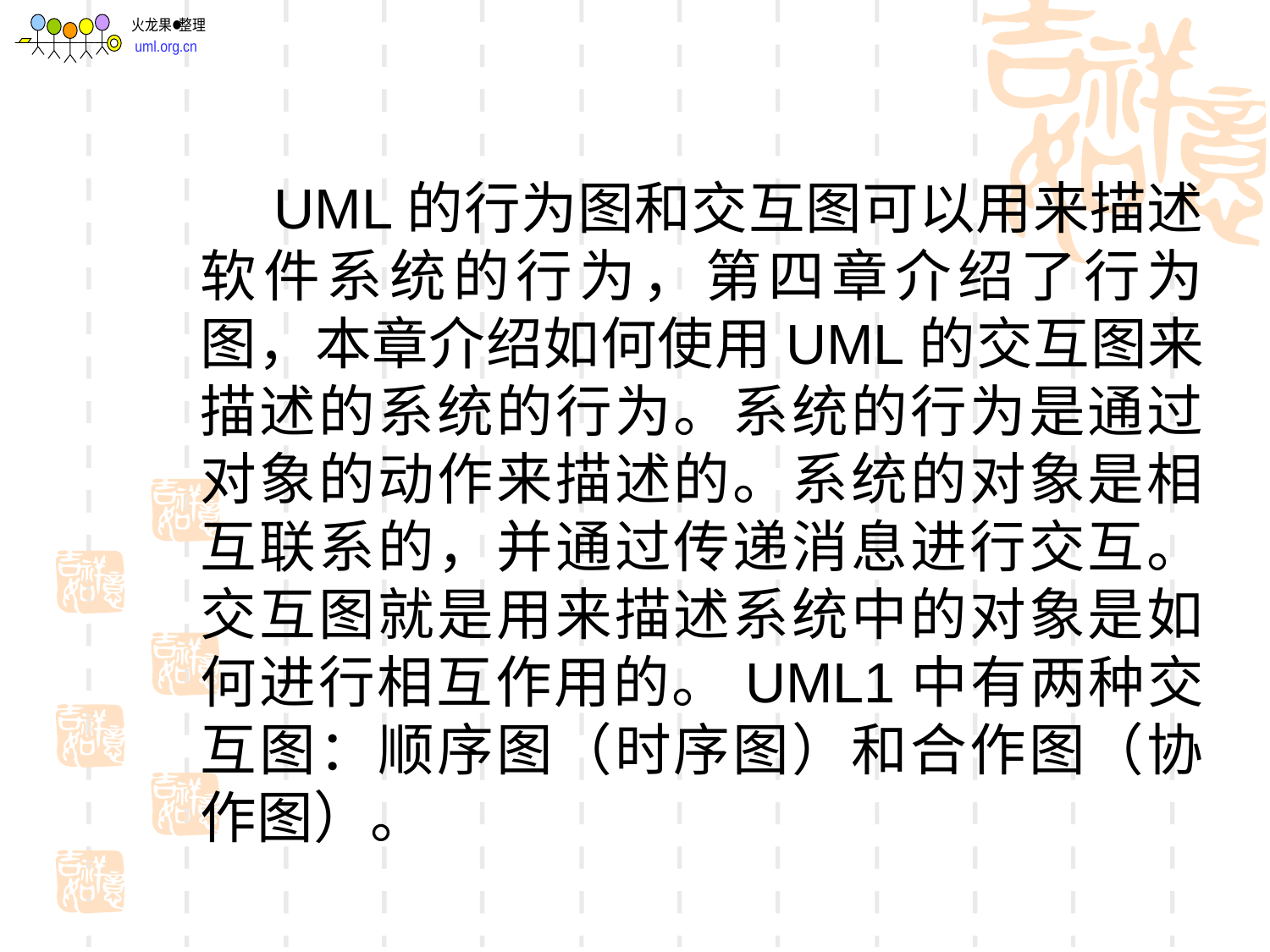

UML的行为图和交互图可以用来描述软件系统的行为，第四章介绍了行为图，本章介绍如何使用UML的交互图来描述的系统的行为。系统的行为是通过对象的动作来描述的。系统的对象是相互联系的，并通过传递消息进行交互。交互图就是用来描述系统中的对象是如何进行相互作用的。UML1中有两种交互图：顺序图（时序图）和合作图（协作图）。